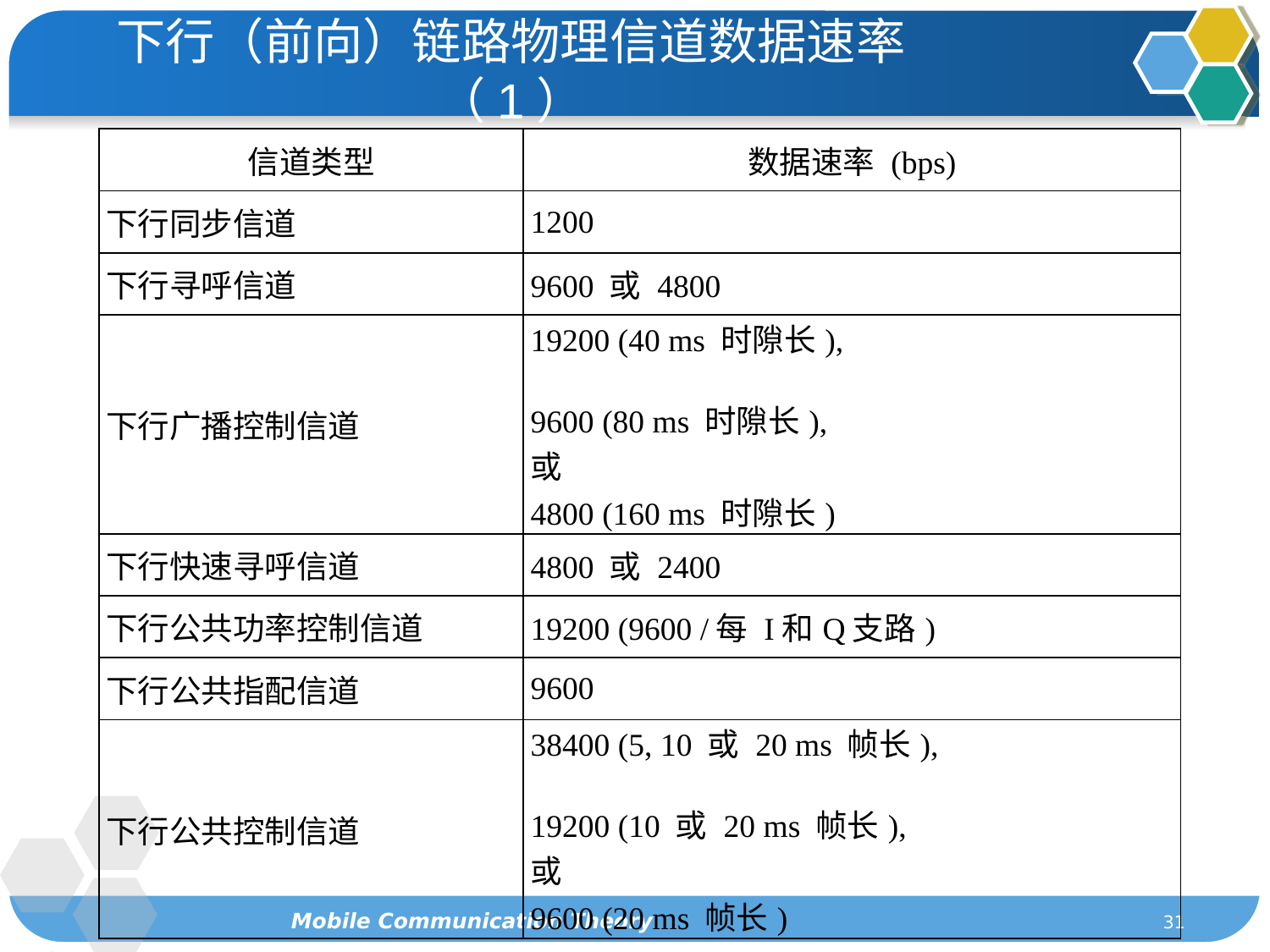

下行（前向）链路物理信道数据速率（1）
| 信道类型 | 数据速率 (bps) |
| --- | --- |
| 下行同步信道 | 1200 |
| 下行寻呼信道 | 9600 或 4800 |
| 下行广播控制信道 | 19200 (40 ms 时隙长), 9600 (80 ms 时隙长), 或 4800 (160 ms 时隙长) |
| 下行快速寻呼信道 | 4800 或 2400 |
| 下行公共功率控制信道 | 19200 (9600 /每 I和Q支路) |
| 下行公共指配信道 | 9600 |
| 下行公共控制信道 | 38400 (5, 10 或 20 ms 帧长), 19200 (10 或 20 ms 帧长), 或 9600 (20 ms 帧长) |
Mobile Communication Theory